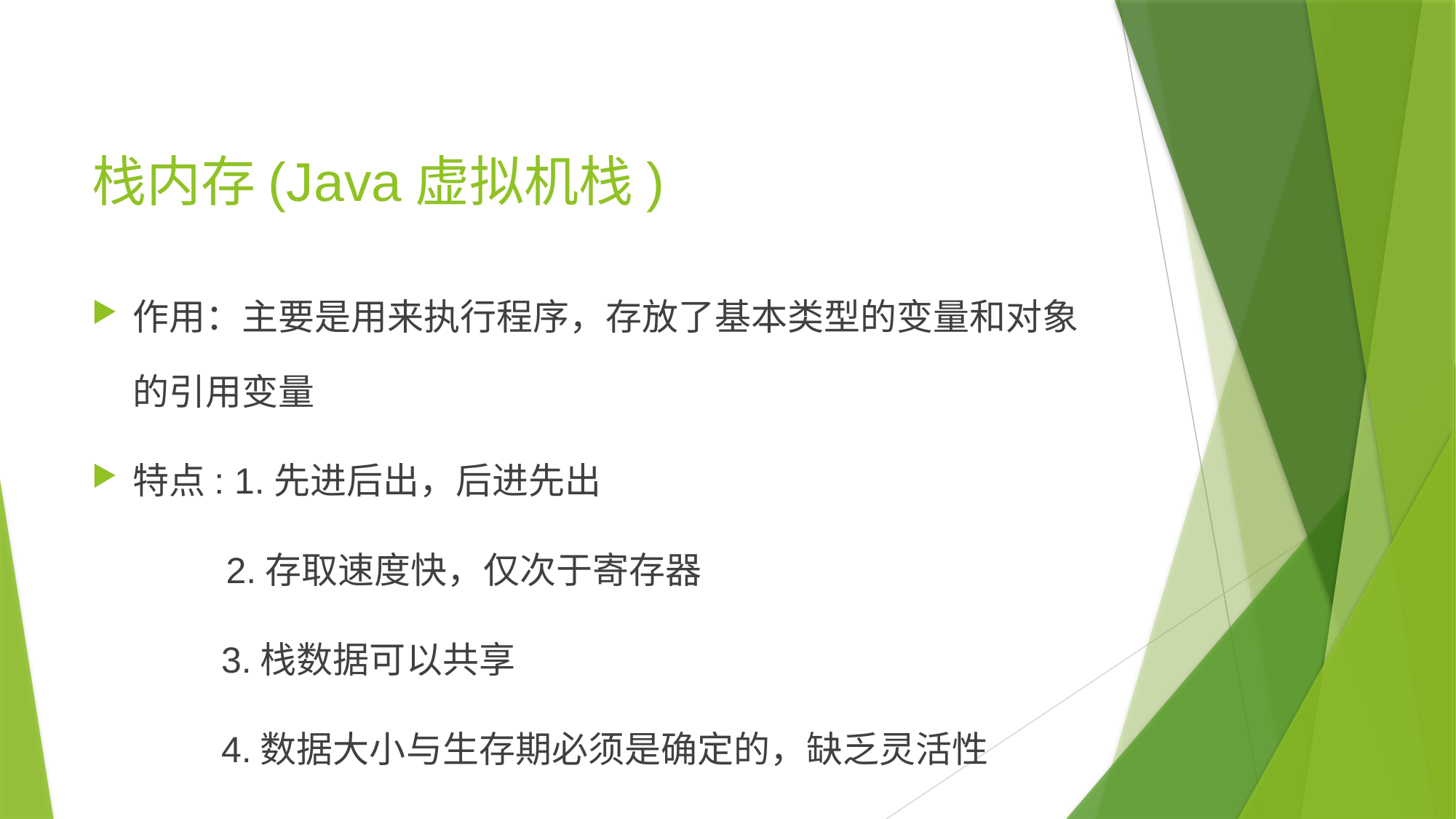

# 栈内存(Java虚拟机栈)
作用：主要是用来执行程序，存放了基本类型的变量和对象的引用变量
特点: 1.先进后出，后进先出
   2.存取速度快，仅次于寄存器
  3.栈数据可以共享
  4.数据大小与生存期必须是确定的，缺乏灵活性